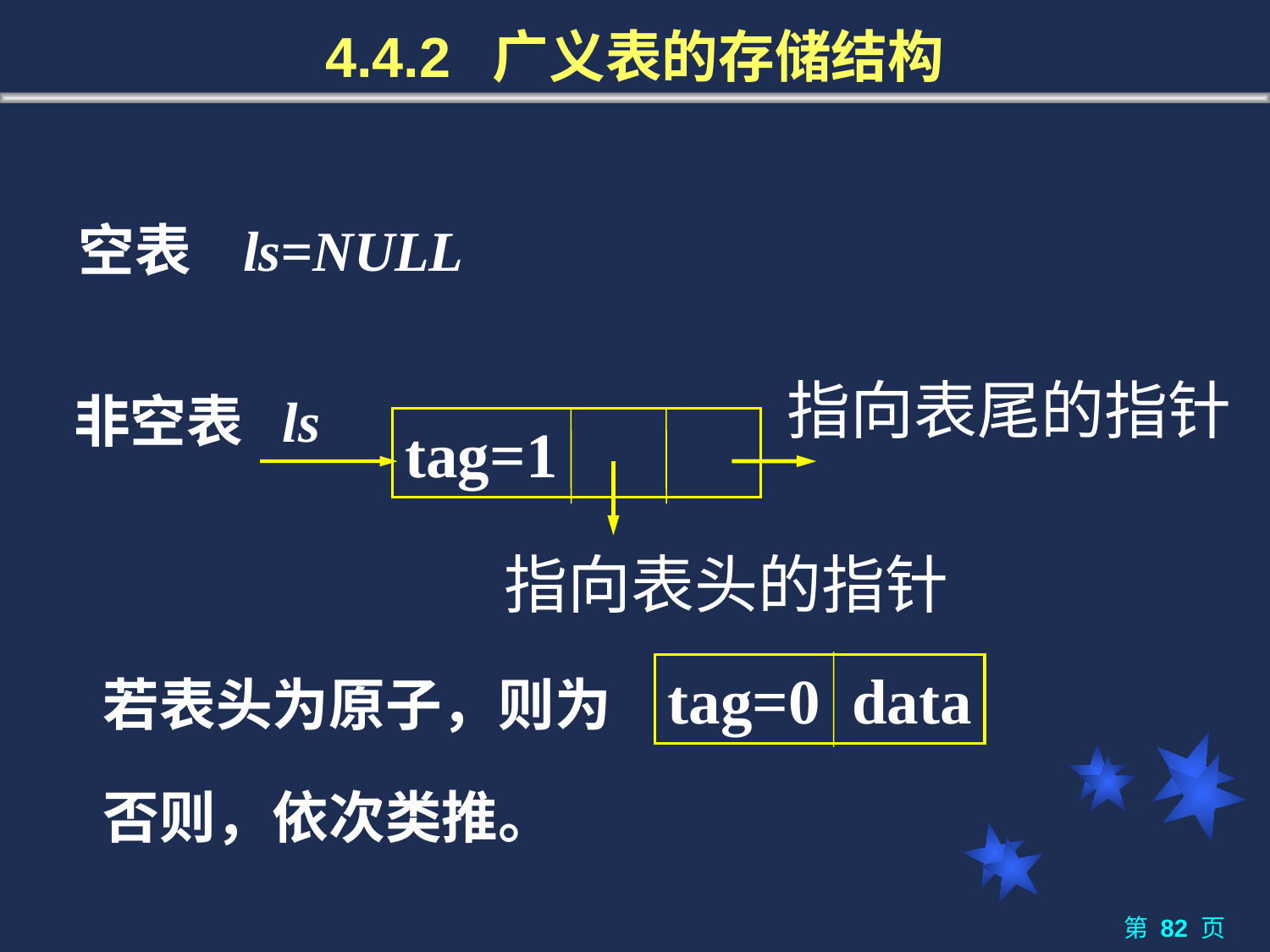

4.4.2  广义表的存储结构
空表   ls=NULL
指向表尾的指针
非空表  ls
tag=1

指向表头的指针

tag=0  data
若表头为原子，则为
否则，依次类推。
第 82 页